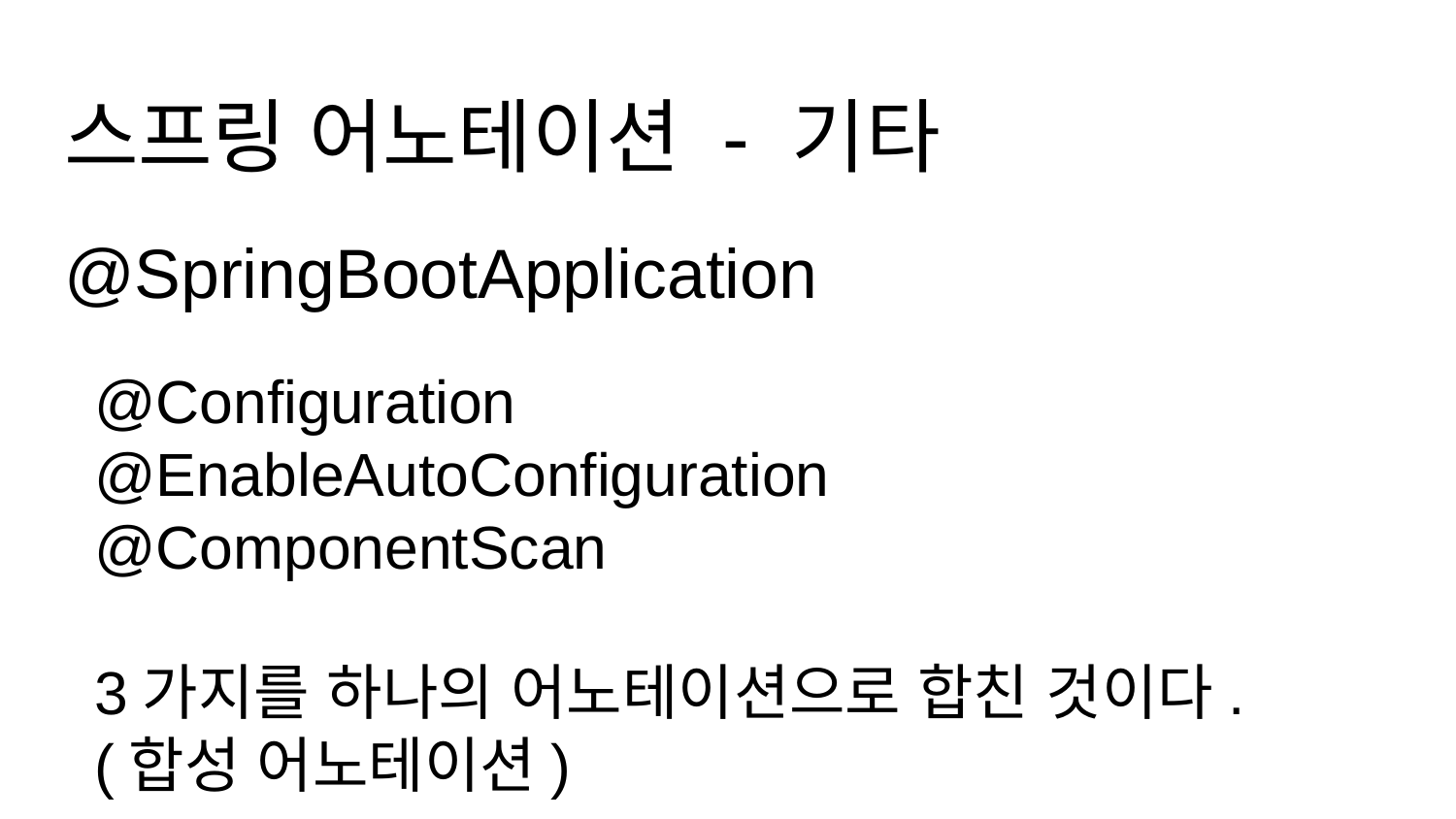

# 스프링 어노테이션 - 기타
@SpringBootApplication
@Configuration
@EnableAutoConfiguration
@ComponentScan

3가지를 하나의 어노테이션으로 합친 것이다.
(합성 어노테이션)